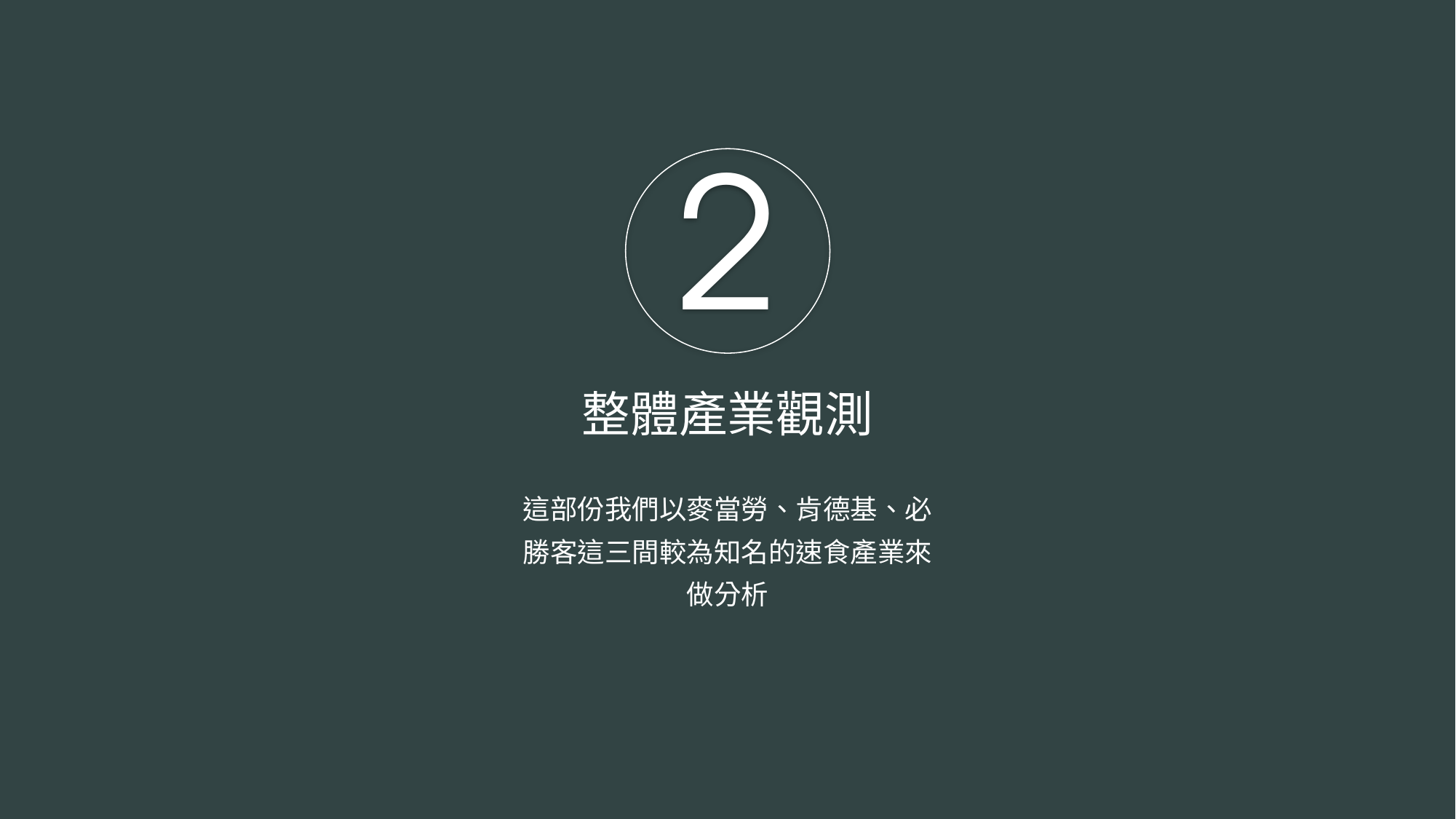

2
整體產業觀測
這部份我們以麥當勞、肯德基、必勝客這三間較為知名的速食產業來做分析